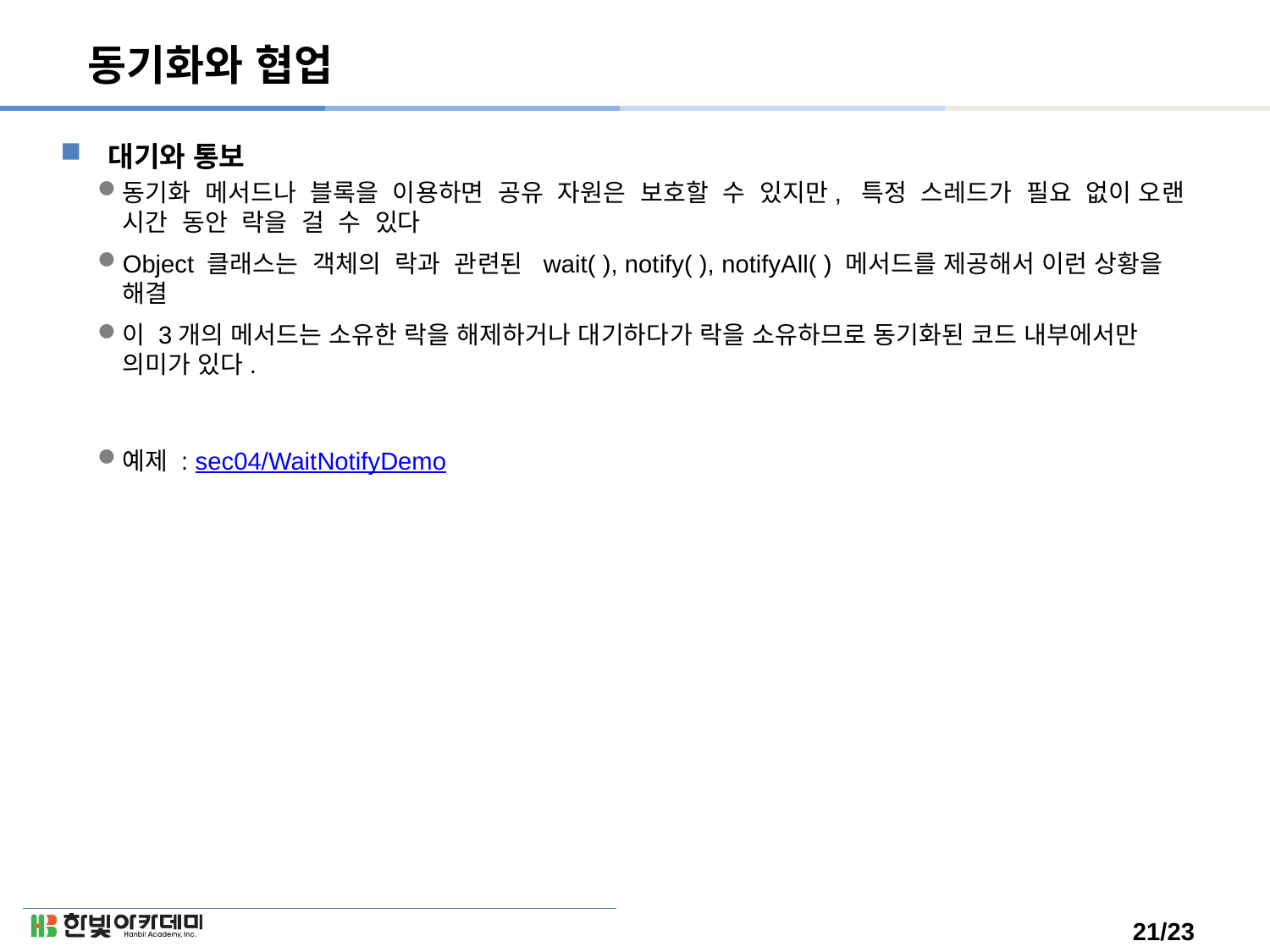

# 동기화와 협업
대기와 통보
동기화  메서드나  블록을  이용하면  공유  자원은  보호할  수  있지만,  특정  스레드가  필요  없이 오랜  시간  동안  락을  걸  수  있다
Object 클래스는  객체의  락과  관련된  wait( ), notify( ), notifyAll( ) 메서드를 제공해서 이런 상황을 해결
이 3개의 메서드는 소유한 락을 해제하거나 대기하다가 락을 소유하므로 동기화된 코드 내부에서만 의미가 있다.

예제 : sec04/WaitNotifyDemo